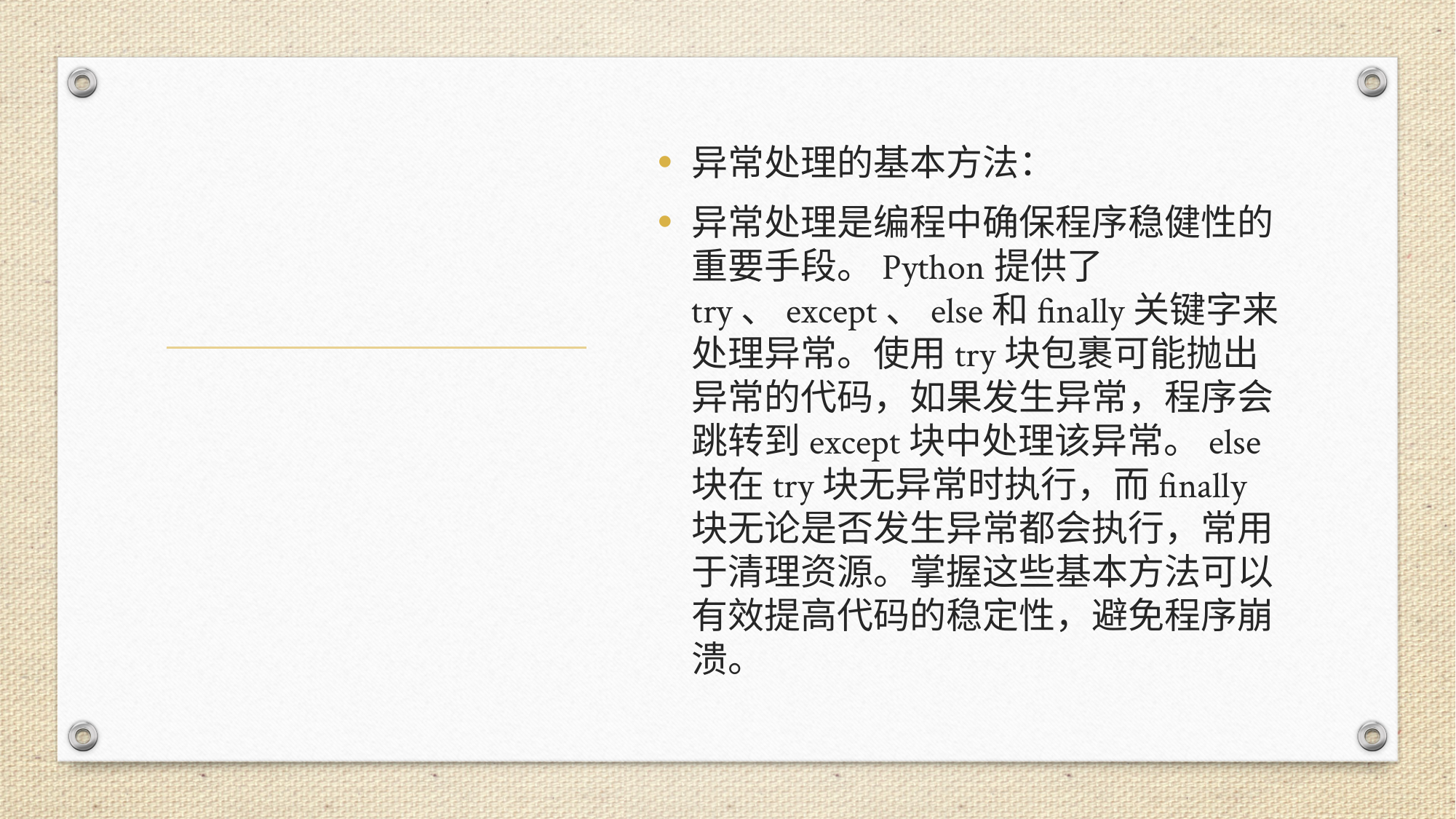

异常处理的基本方法：
异常处理是编程中确保程序稳健性的重要手段。Python提供了try、except、else和finally关键字来处理异常。使用try块包裹可能抛出异常的代码，如果发生异常，程序会跳转到except块中处理该异常。else块在try块无异常时执行，而finally块无论是否发生异常都会执行，常用于清理资源。掌握这些基本方法可以有效提高代码的稳定性，避免程序崩溃。
#